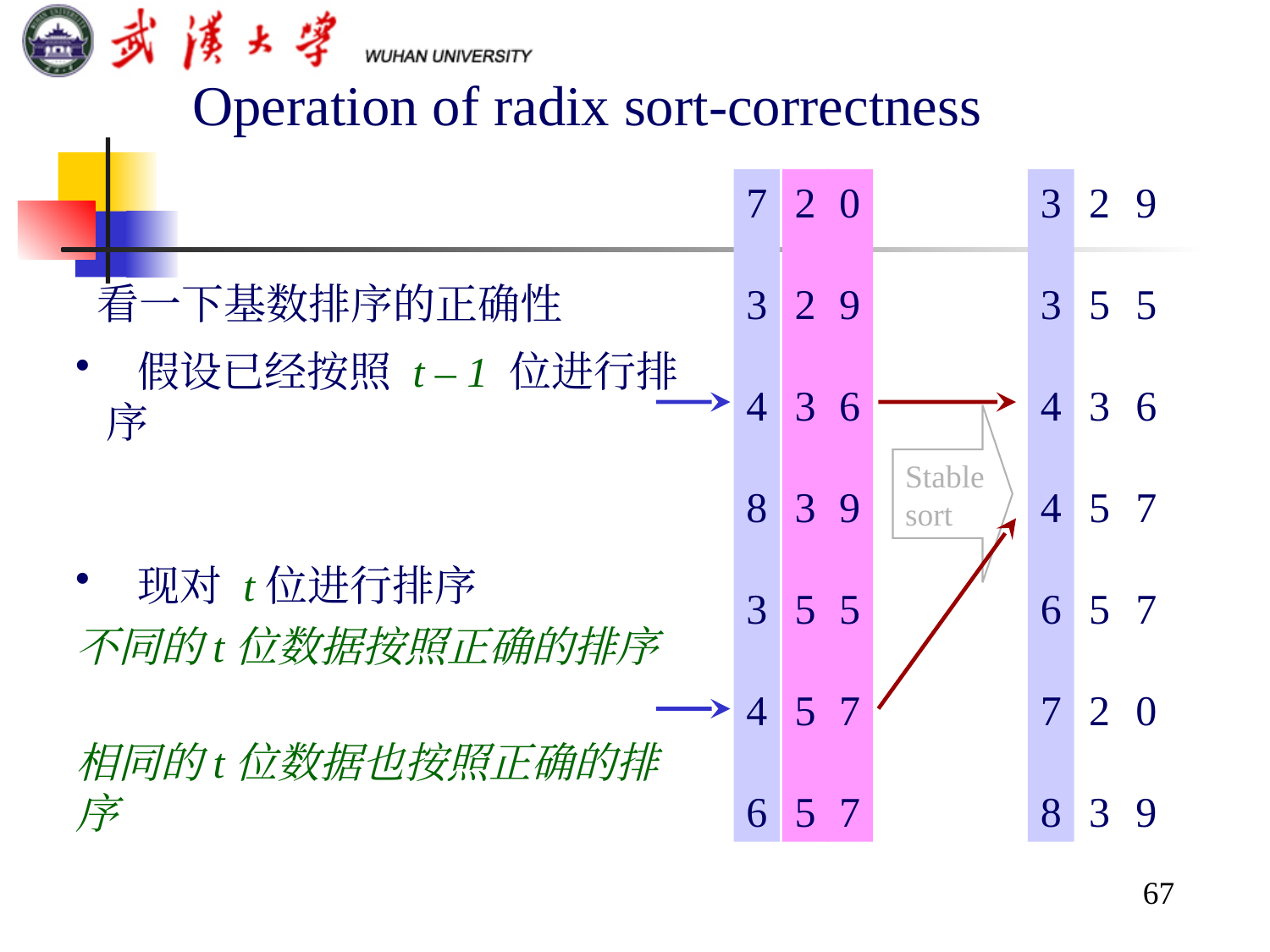

Operation of radix sort-correctness
7

3

4

8

3

4

6
2

2

3

3

5

5

5
0

9

6

9

5

7

7
3

3

4

4

6

7

8
2

5

3

5

5

2

3
9

5

6

7

7

0

9
 看一下基数排序的正确性
  假设已经按照 t – 1 位进行排序

Stable
sort

  现对 t位进行排序
 不同的t位数据按照正确的排序

相同的t位数据也按照正确的排序
67